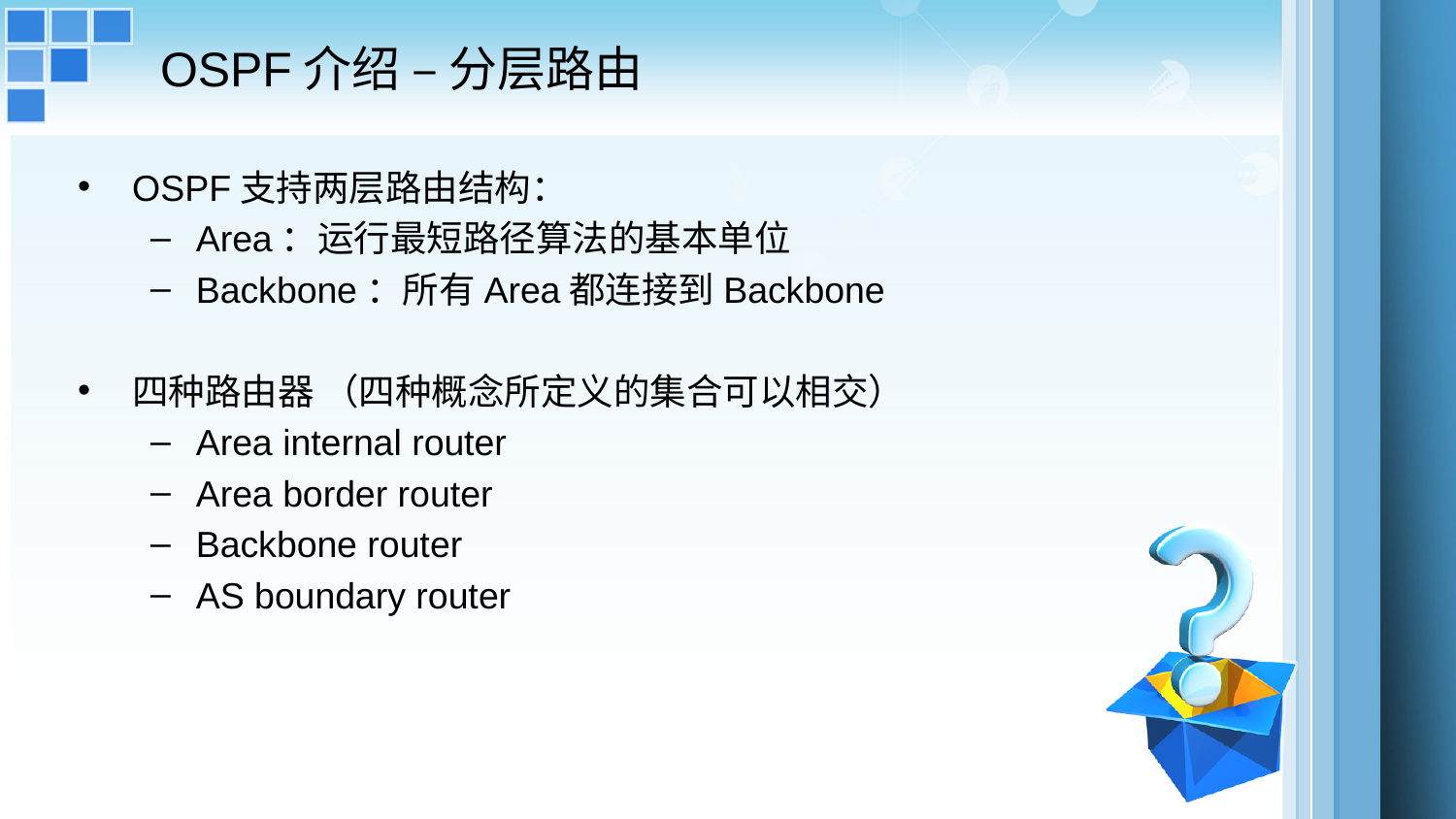

OSPF介绍 – 分层路由
OSPF支持两层路由结构：
Area：运行最短路径算法的基本单位
Backbone：所有Area都连接到Backbone

四种路由器 （四种概念所定义的集合可以相交）
Area internal router
Area border router
Backbone router
AS boundary router